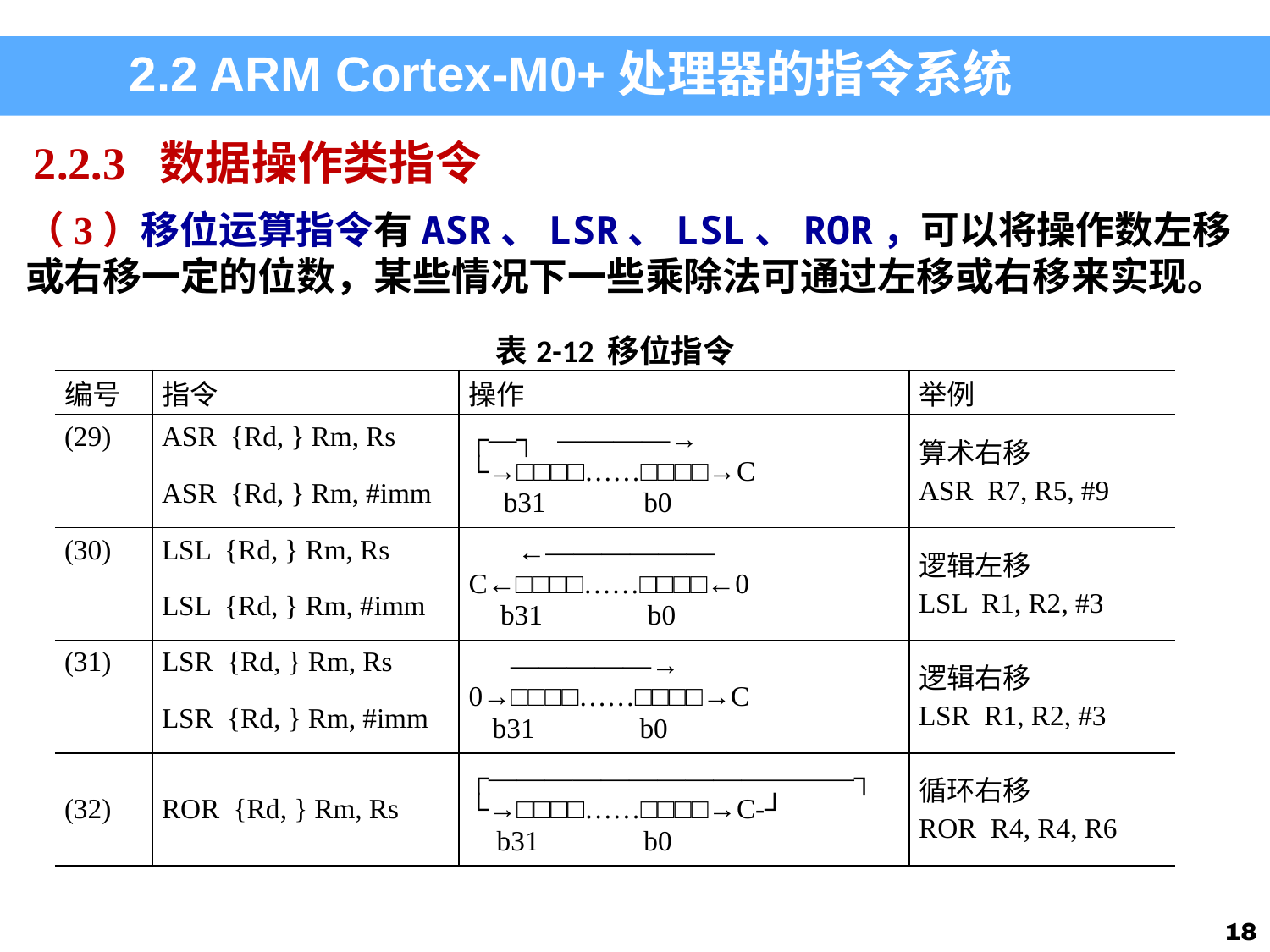

2.2 ARM Cortex-M0+处理器的指令系统
2.2.3  数据操作类指令
（3）移位运算指令有ASR、LSR、LSL、ROR，可以将操作数左移或右移一定的位数，某些情况下一些乘除法可通过左移或右移来实现。
| 表2-12 移位指令 |  |  |  |
| --- | --- | --- | --- |
| 编号 | 指令 | 操作 | 举例 |
| (29) | ASR {Rd, } Rm, Rs | ┌—┐ ————→ └→□□□□……□□□□→C b31 b0 | 算术右移 ASR R7, R5, #9 |
|  | ASR {Rd, } Rm, #imm |  |  |
| (30) | LSL {Rd, } Rm, Rs | ←—————— C←□□□□……□□□□←0 b31 b0 | 逻辑左移 LSL R1, R2, #3 |
|  | LSL {Rd, } Rm, #imm |  |  |
| (31) | LSR {Rd, } Rm, Rs | —————→ 0→□□□□……□□□□→C b31 b0 | 逻辑右移 LSR R1, R2, #3 |
|  | LSR {Rd, } Rm, #imm |  |  |
| (32) | ROR {Rd, } Rm, Rs | ┌—————————————┐ └→□□□□……□□□□→C-┘ b31 b0 | 循环右移 ROR R4, R4, R6 |
18